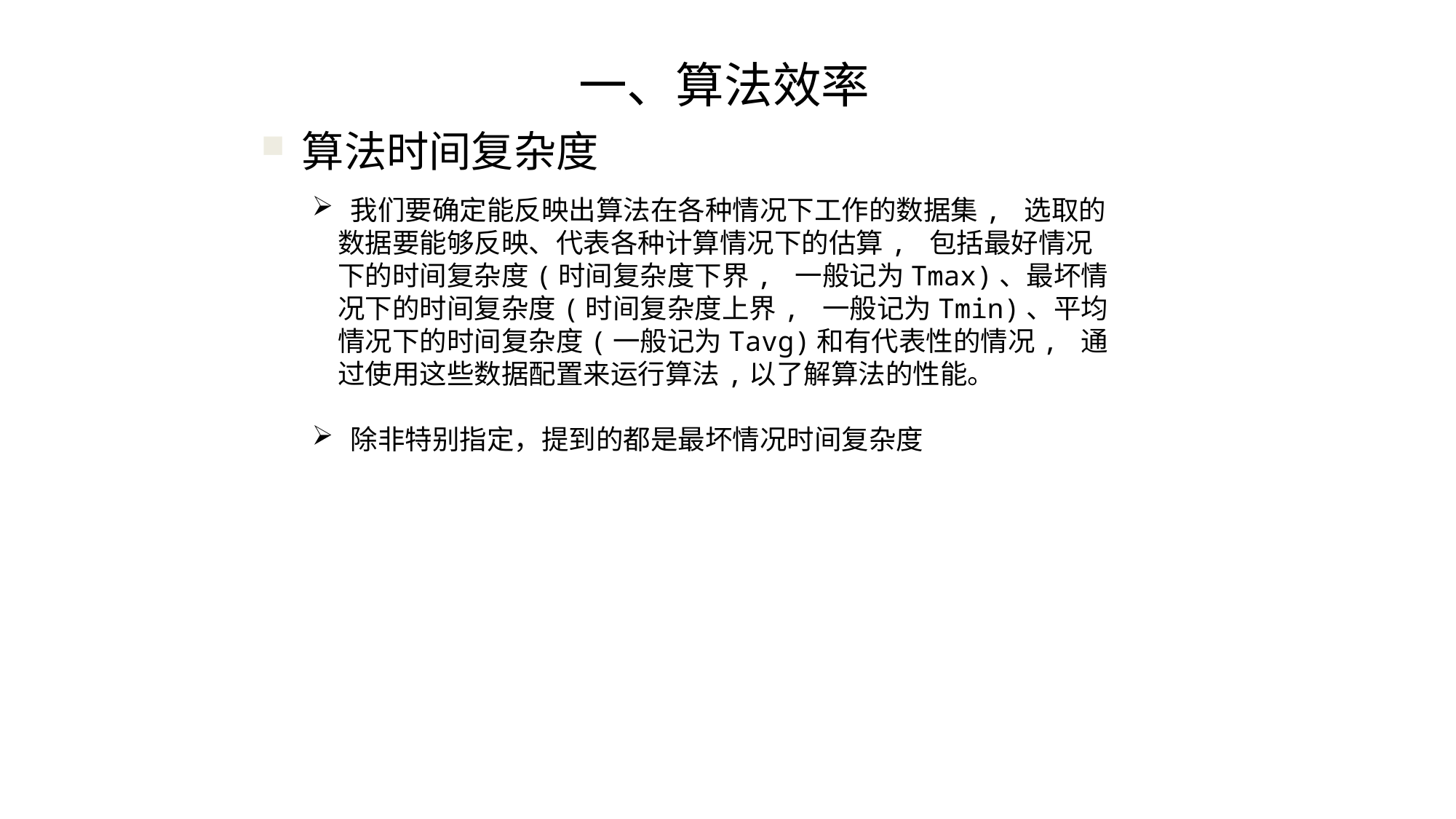

# 一、算法效率
算法时间复杂度

 我们要确定能反映出算法在各种情况下工作的数据集, 选取的数据要能够反映、代表各种计算情况下的估算, 包括最好情况下的时间复杂度(时间复杂度下界, 一般记为Tmax)、最坏情况下的时间复杂度(时间复杂度上界, 一般记为Tmin)、平均情况下的时间复杂度(一般记为Tavg)和有代表性的情况, 通过使用这些数据配置来运行算法,以了解算法的性能。

 除非特别指定，提到的都是最坏情况时间复杂度